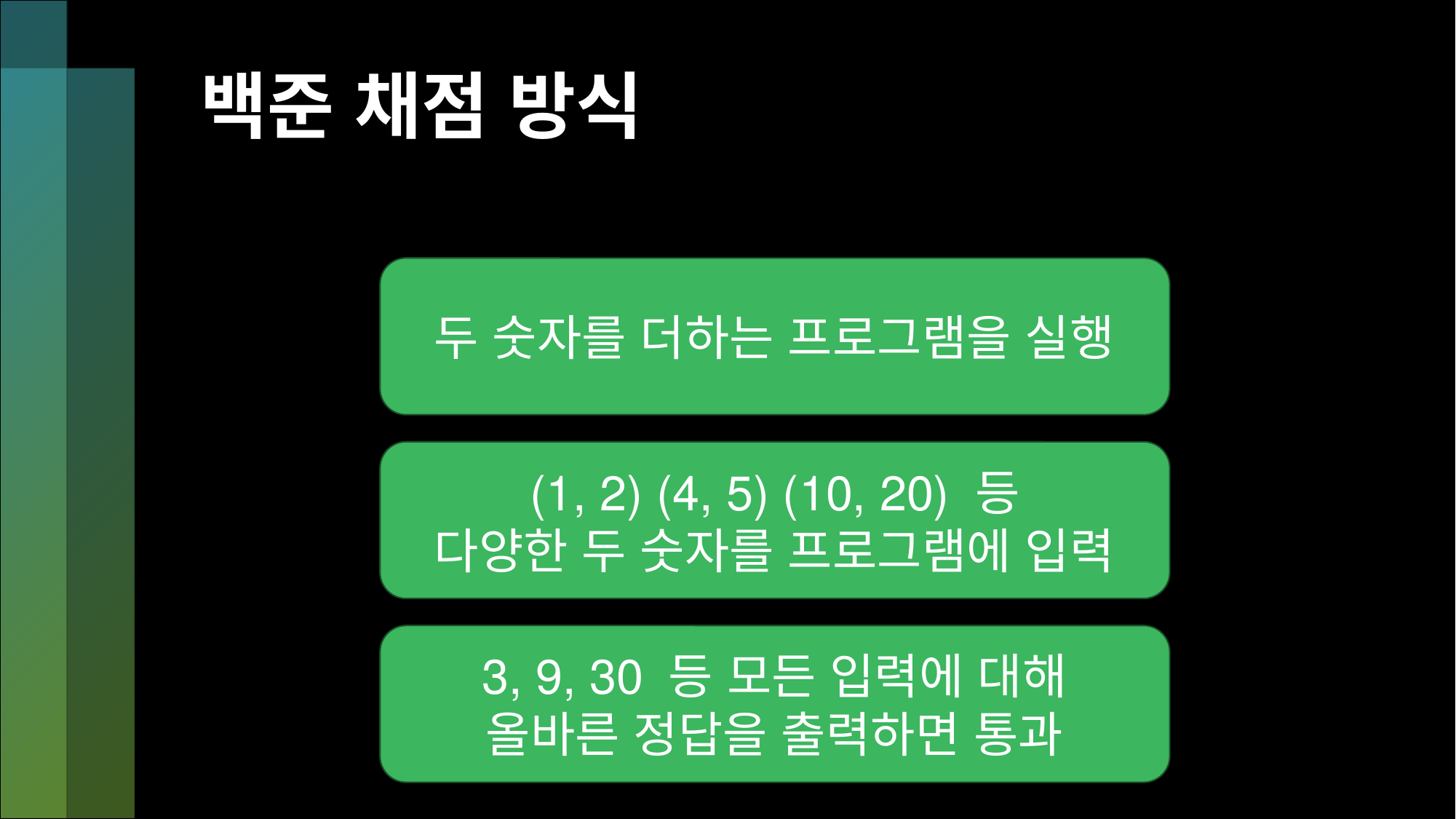

# 백준 채점 방식
두 숫자를 더하는 프로그램을 실행
(1, 2) (4, 5) (10, 20) 등
다양한 두 숫자를 프로그램에 입력
3, 9, 30 등 모든 입력에 대해
올바른 정답을 출력하면 통과